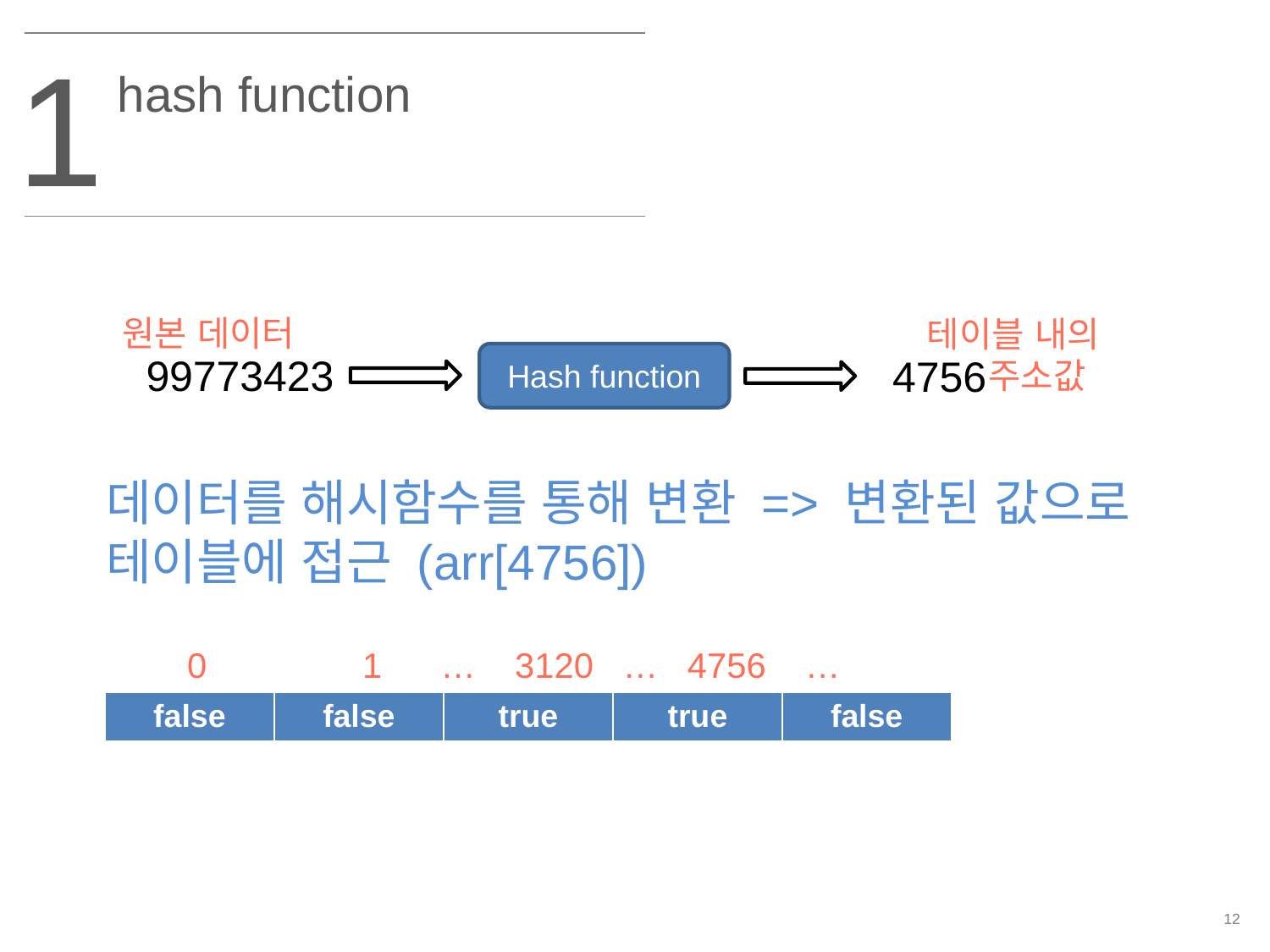

1
hash function
원본 데이터
테이블 내의 주소값
99773423
Hash function
4756

데이터를 해시함수를 통해 변환 => 변환된 값으로 테이블에 접근 (arr[4756])
 0                1      …    3120   …   4756    …  10000            4
| false | false | true | true | false |
| --- | --- | --- | --- | --- |